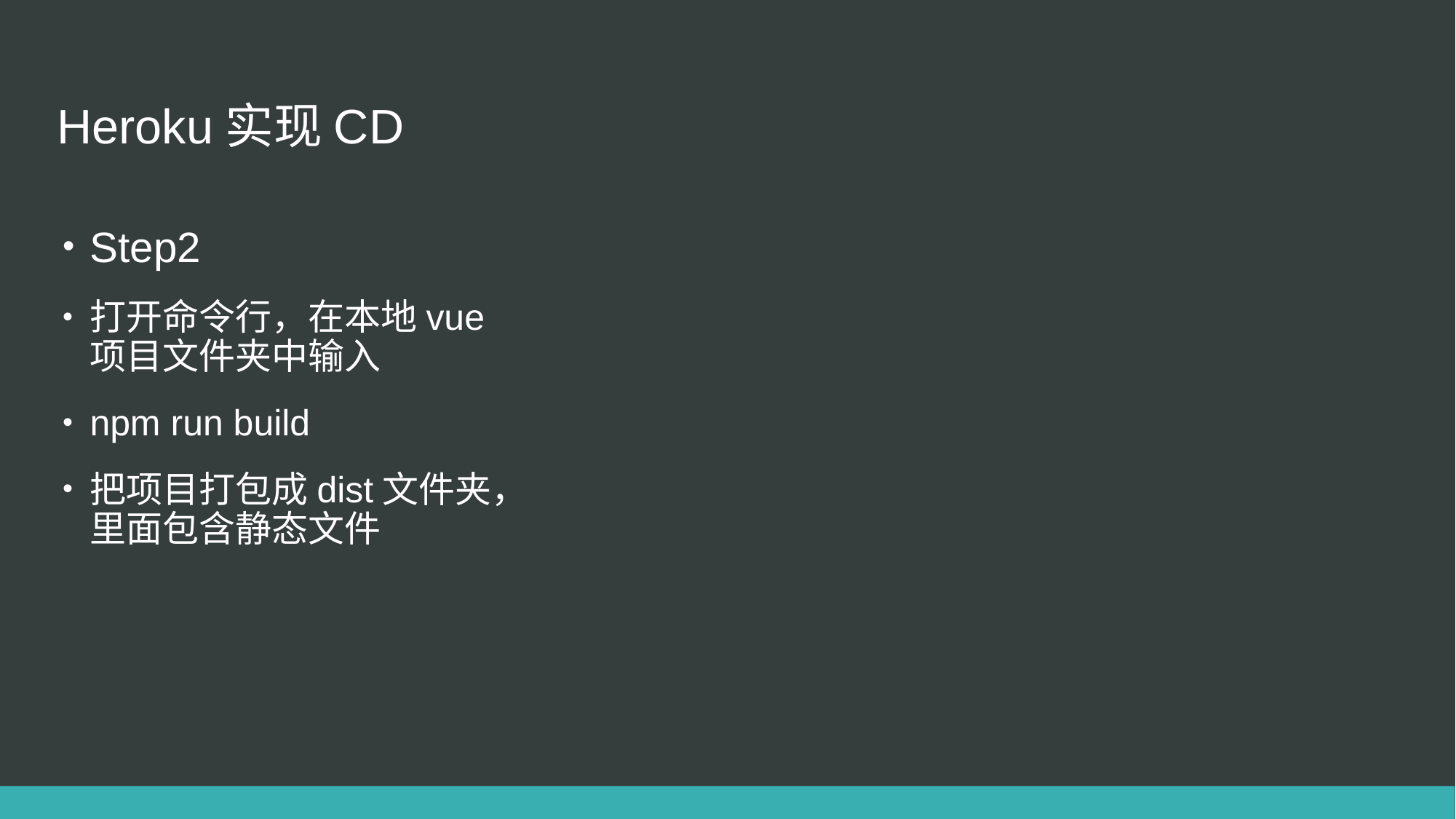

# Heroku实现CD
Step2
打开命令行，在本地vue项目文件夹中输入
npm run build
把项目打包成dist文件夹，里面包含静态文件